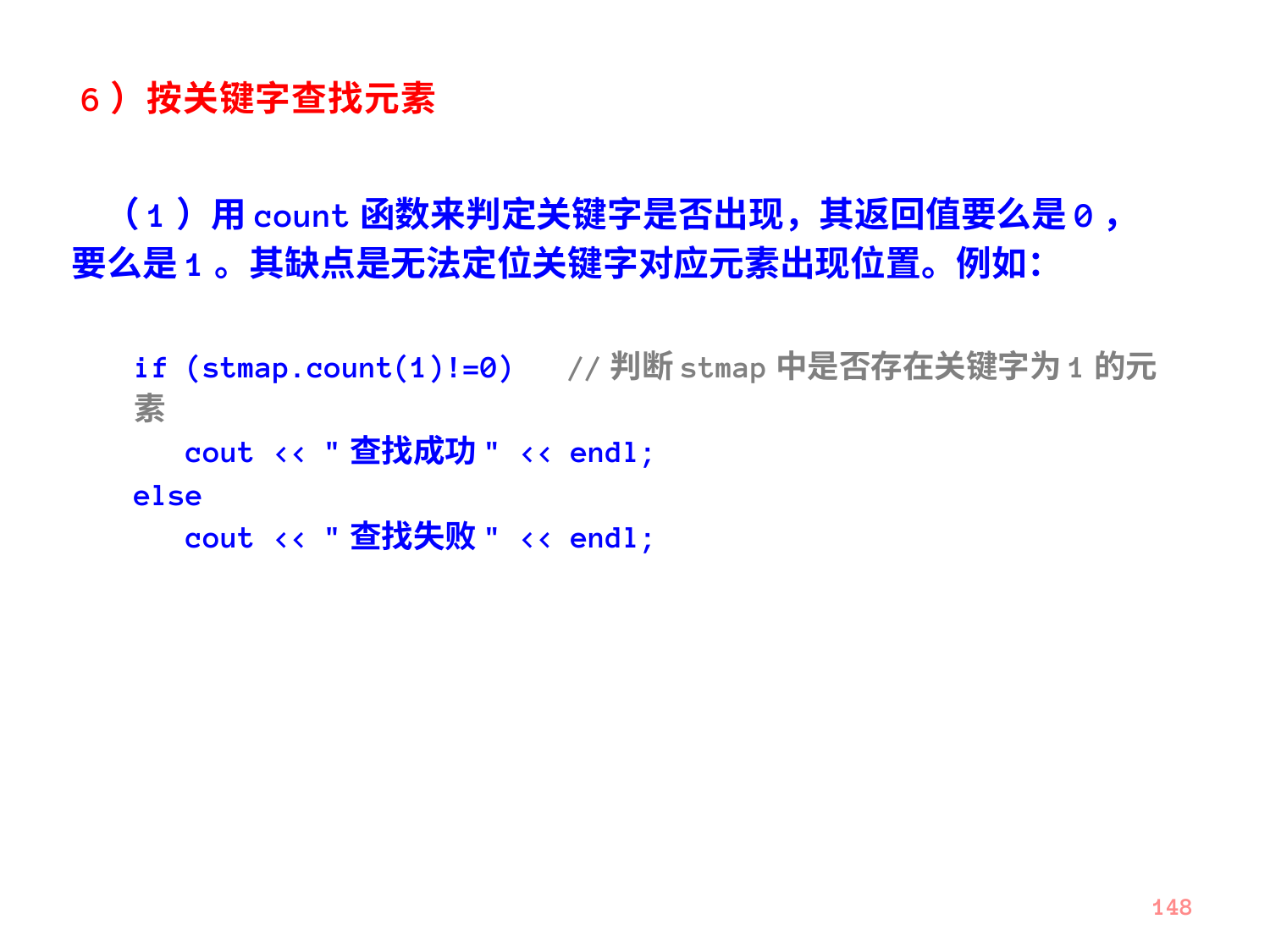

6）按关键字查找元素
   （1）用count函数来判定关键字是否出现，其返回值要么是0，要么是1。其缺点是无法定位关键字对应元素出现位置。例如：
if (stmap.count(1)!=0)   //判断stmap中是否存在关键字为1的元素
   cout << "查找成功" << endl;
else
   cout << "查找失败" << endl;
148